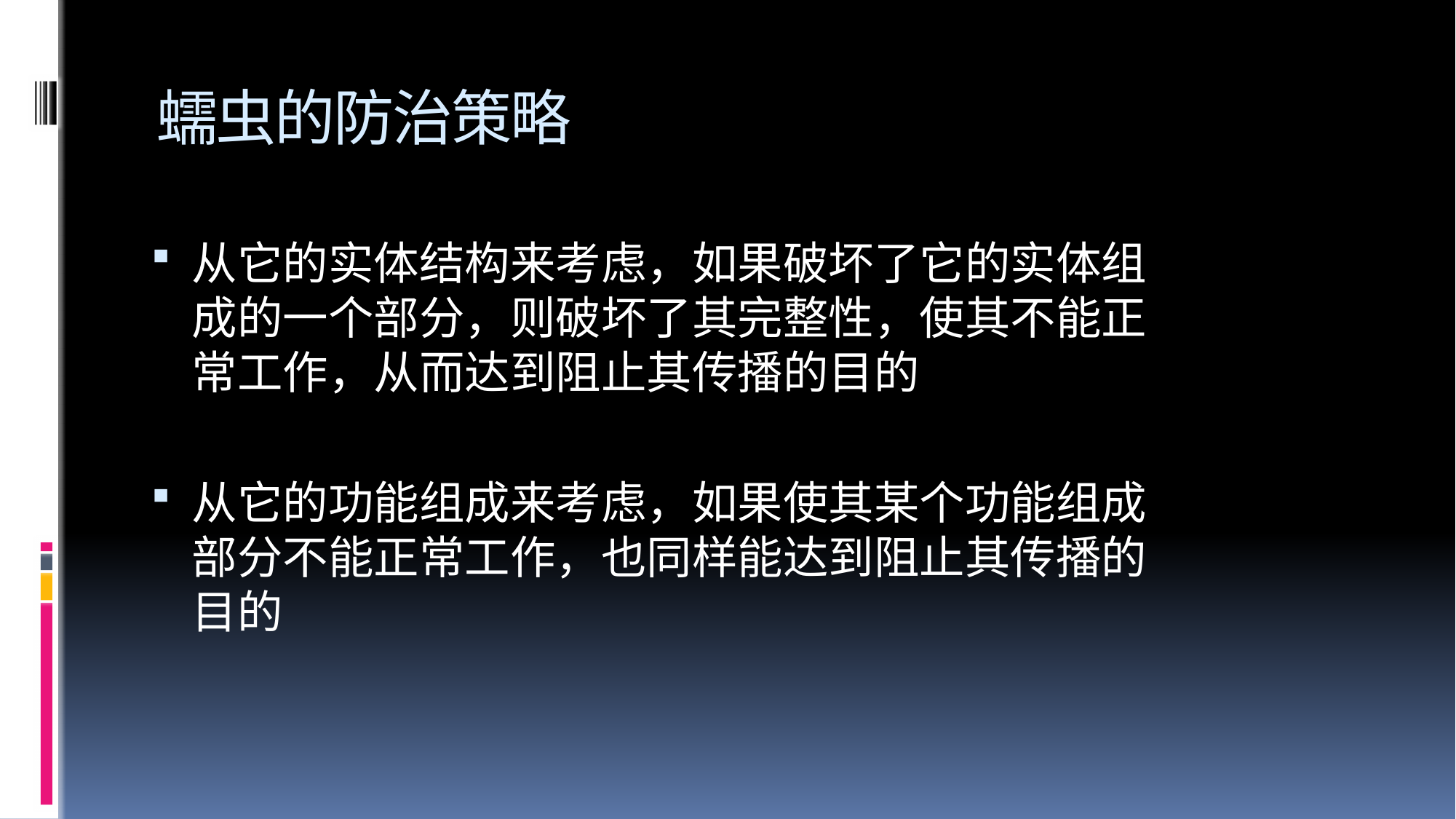

# 蠕虫的防治策略
从它的实体结构来考虑，如果破坏了它的实体组成的一个部分，则破坏了其完整性，使其不能正常工作，从而达到阻止其传播的目的

从它的功能组成来考虑，如果使其某个功能组成部分不能正常工作，也同样能达到阻止其传播的目的